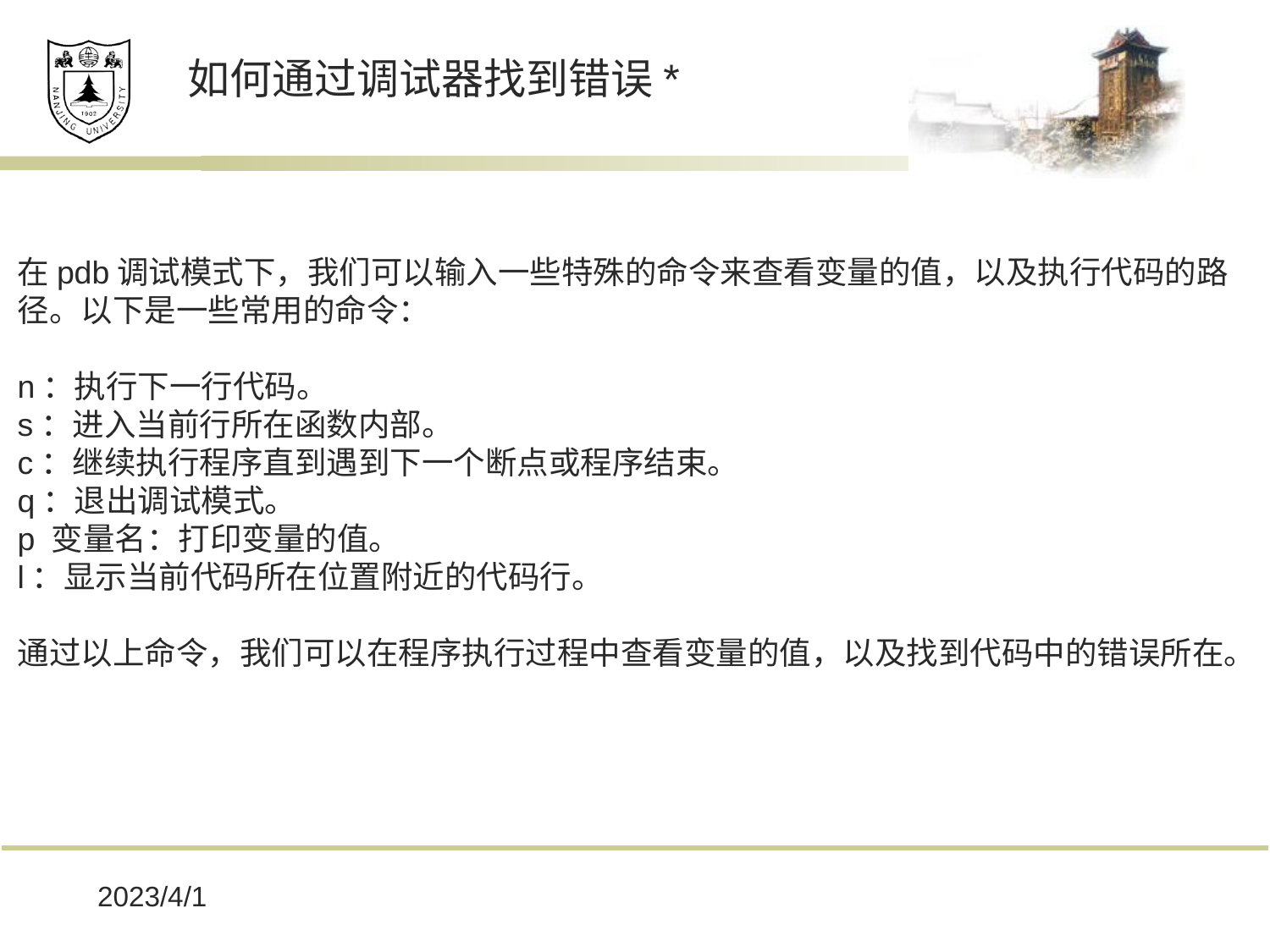

如何通过调试器找到错误*
在pdb调试模式下，我们可以输入一些特殊的命令来查看变量的值，以及执行代码的路径。以下是一些常用的命令：

n：执行下一行代码。
s：进入当前行所在函数内部。
c：继续执行程序直到遇到下一个断点或程序结束。
q：退出调试模式。
p 变量名：打印变量的值。
l：显示当前代码所在位置附近的代码行。

通过以上命令，我们可以在程序执行过程中查看变量的值，以及找到代码中的错误所在。
2023/4/1